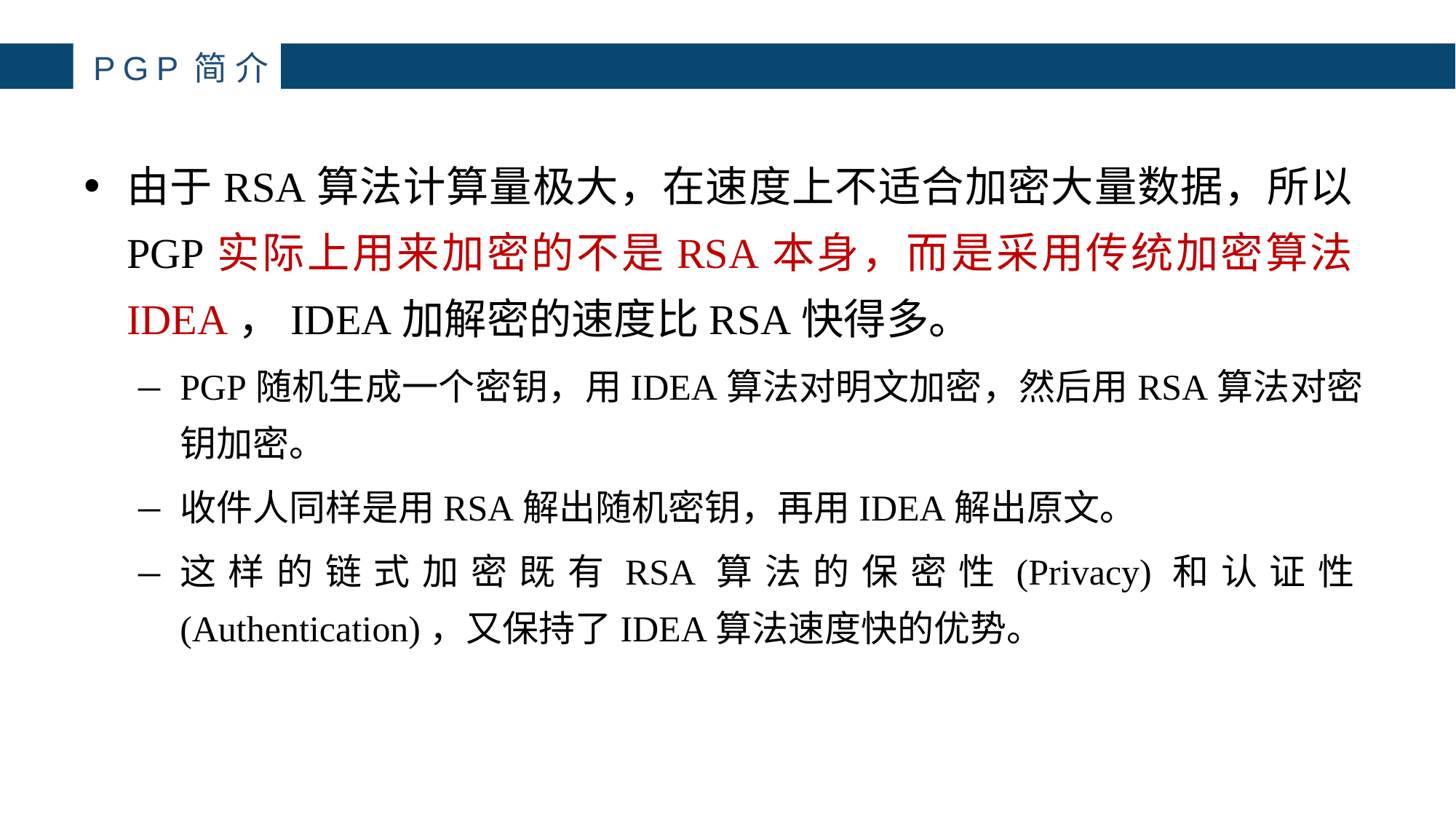

# PGP简介
由于RSA算法计算量极大，在速度上不适合加密大量数据，所以PGP实际上用来加密的不是RSA本身，而是采用传统加密算法IDEA，IDEA加解密的速度比RSA快得多。
PGP随机生成一个密钥，用IDEA算法对明文加密，然后用RSA算法对密钥加密。
收件人同样是用RSA解出随机密钥，再用IDEA解出原文。
这样的链式加密既有RSA算法的保密性(Privacy)和认证性(Authentication)，又保持了IDEA算法速度快的优势。